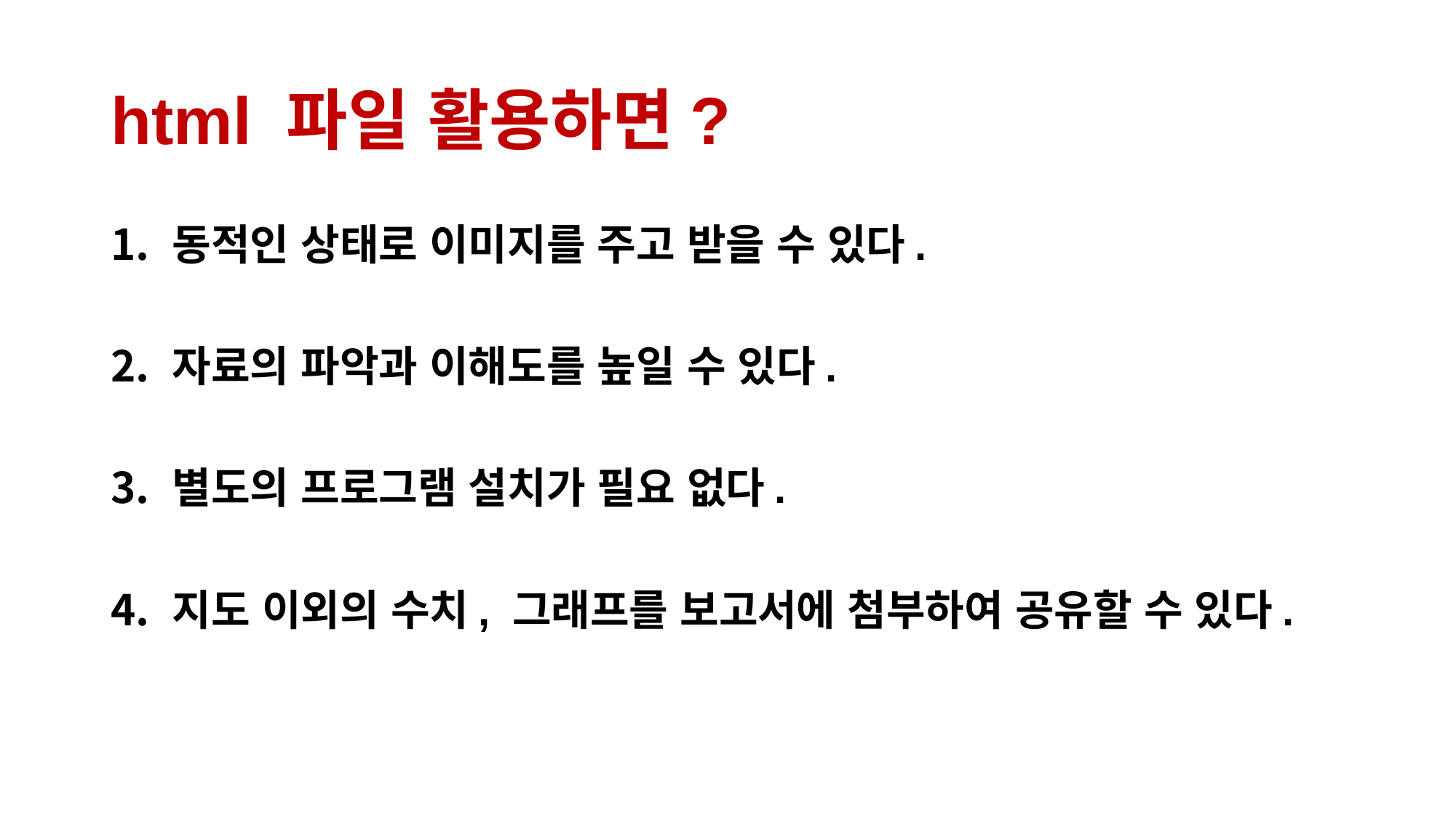

# html 파일 활용하면?
동적인 상태로 이미지를 주고 받을 수 있다.

자료의 파악과 이해도를 높일 수 있다.

별도의 프로그램 설치가 필요 없다.

지도 이외의 수치, 그래프를 보고서에 첨부하여 공유할 수 있다.